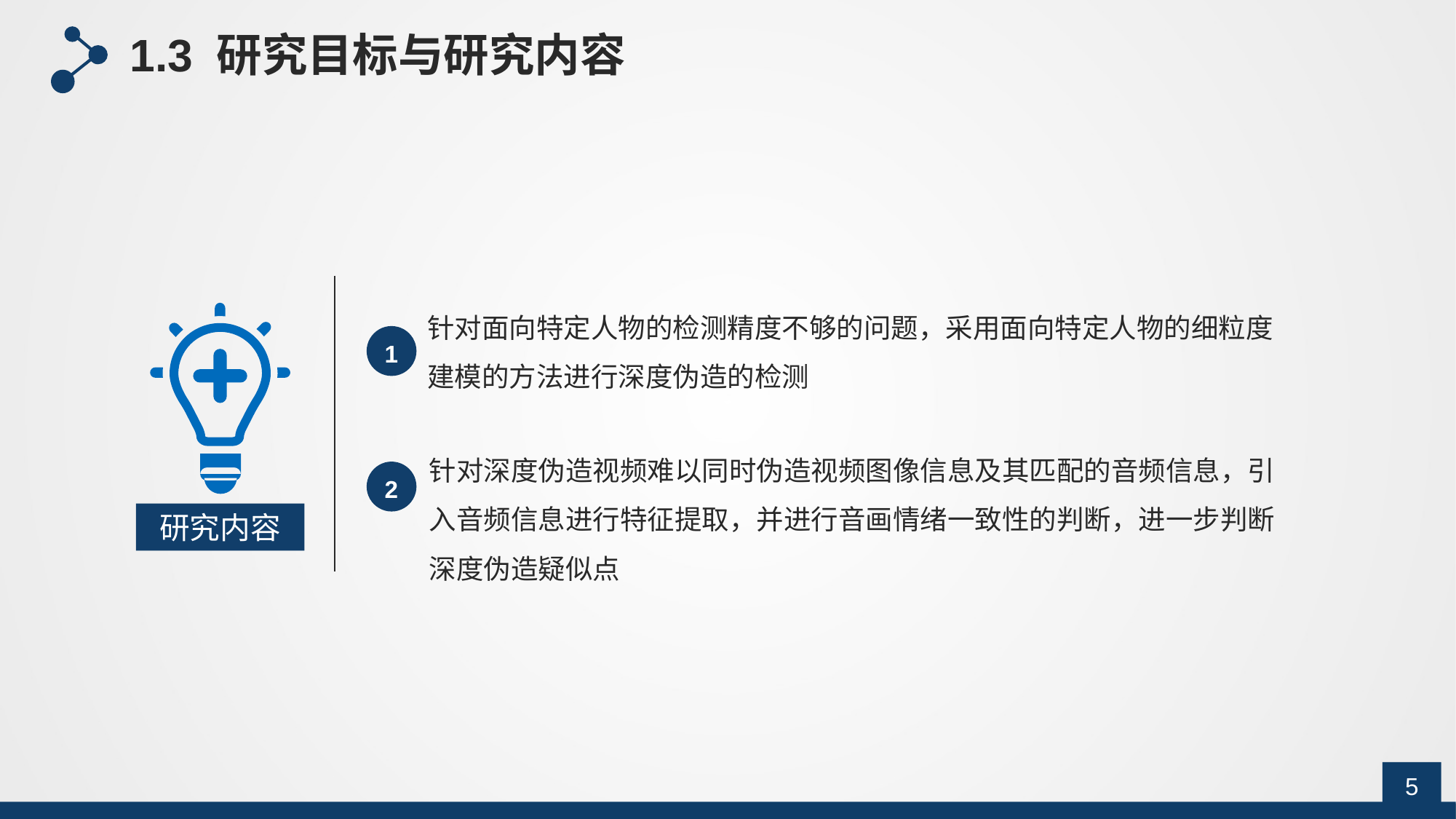

1.3 研究目标与研究内容

针对面向特定人物的检测精度不够的问题，采用面向特定人物的细粒度建模的方法进行深度伪造的检测

1
针对深度伪造视频难以同时伪造视频图像信息及其匹配的音频信息，引入音频信息进行特征提取，并进行音画情绪一致性的判断，进一步判断深度伪造疑似点
2
研究内容